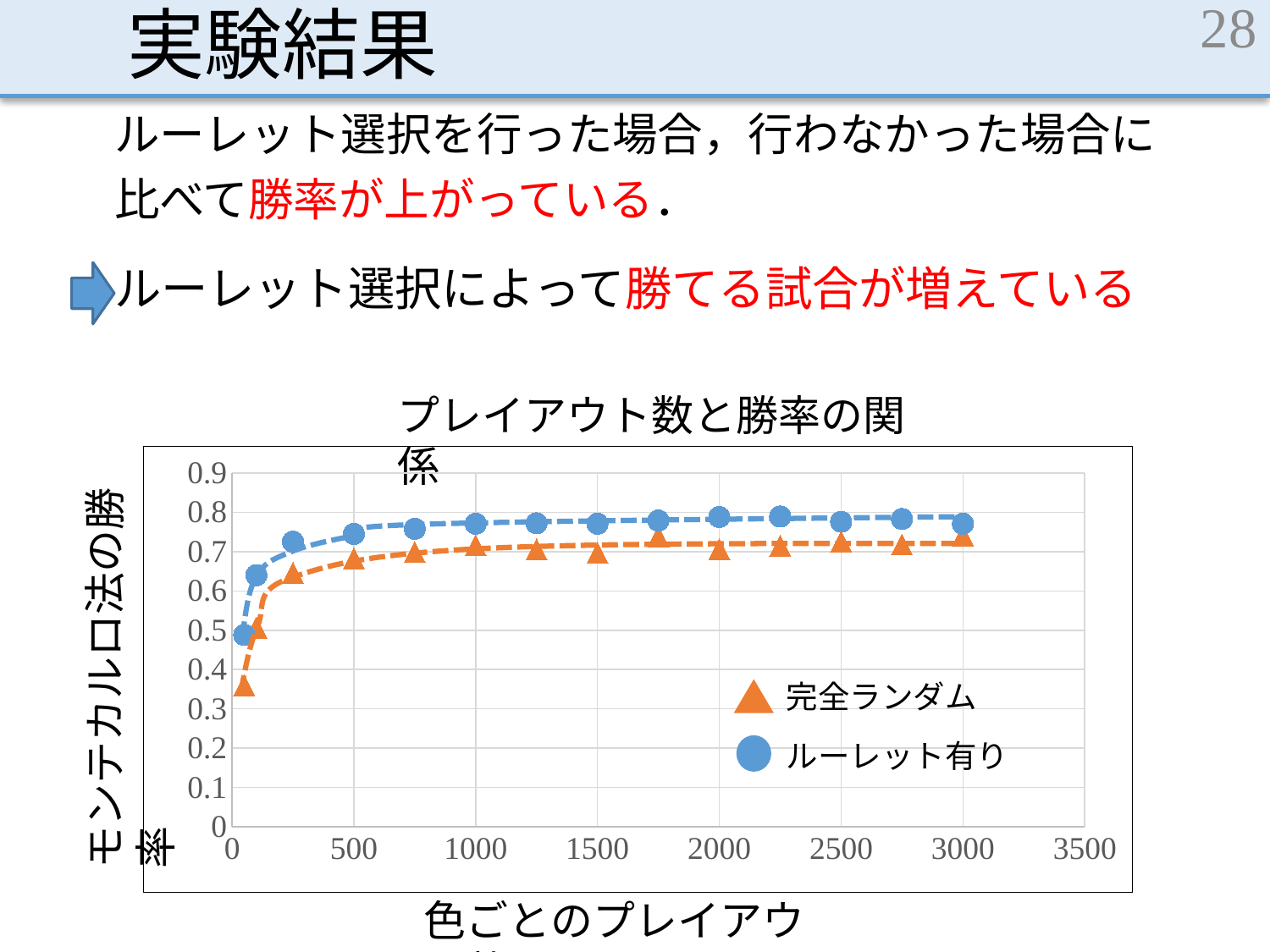

# 実験結果
28
ルーレット選択を行った場合，行わなかった場合に
比べて勝率が上がっている．

ルーレット選択によって勝てる試合が増えている

プレイアウト数と勝率の関係

### Chart

| Category |  |  |
|---|---|---|

モンテカルロ法の勝率
完全ランダム

ルーレット有り

色ごとのプレイアウト数